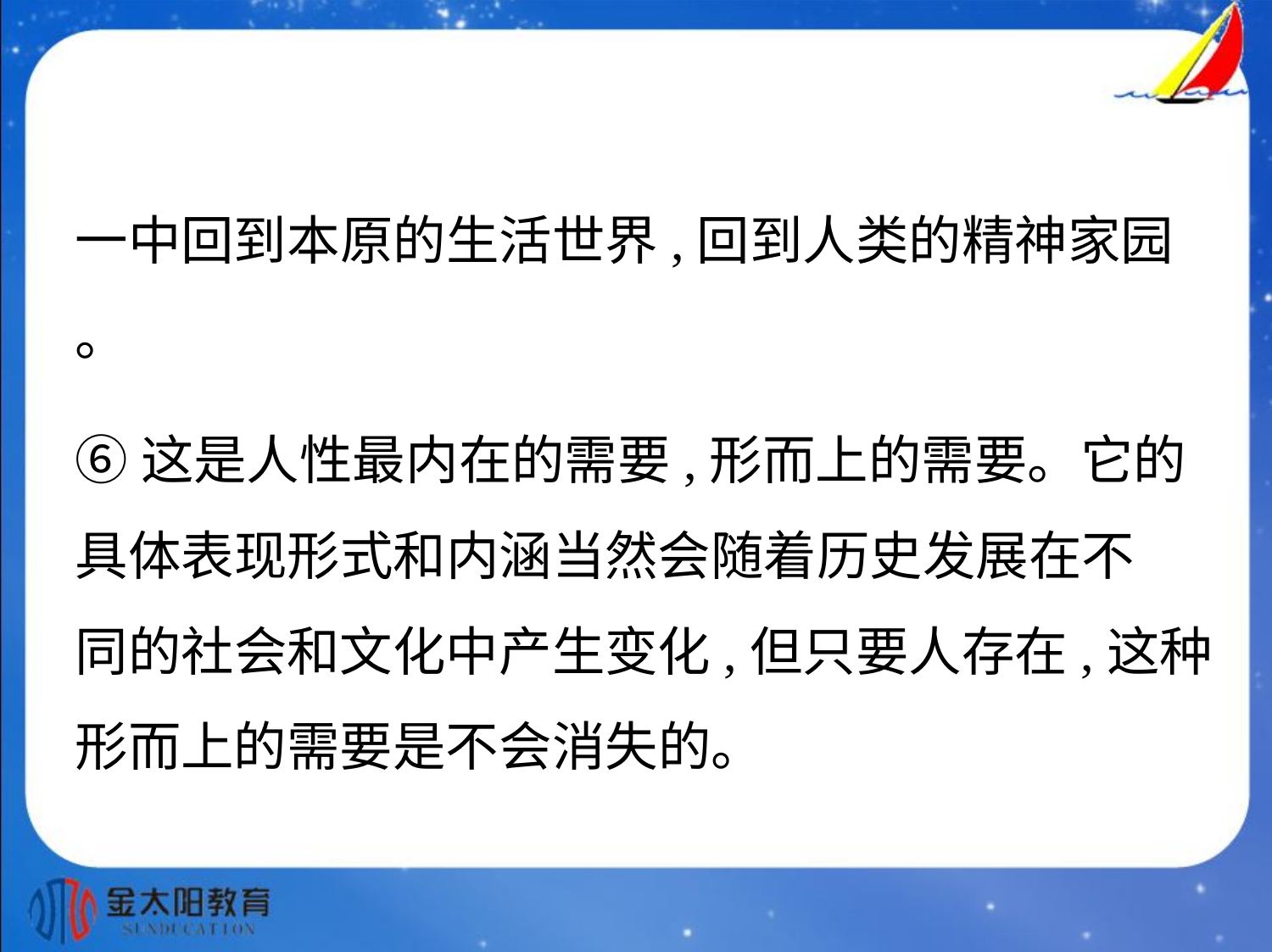

一中回到本原的生活世界,回到人类的精神家园
。
⑥这是人性最内在的需要,形而上的需要。它的
具体表现形式和内涵当然会随着历史发展在不
同的社会和文化中产生变化,但只要人存在,这种
形而上的需要是不会消失的。